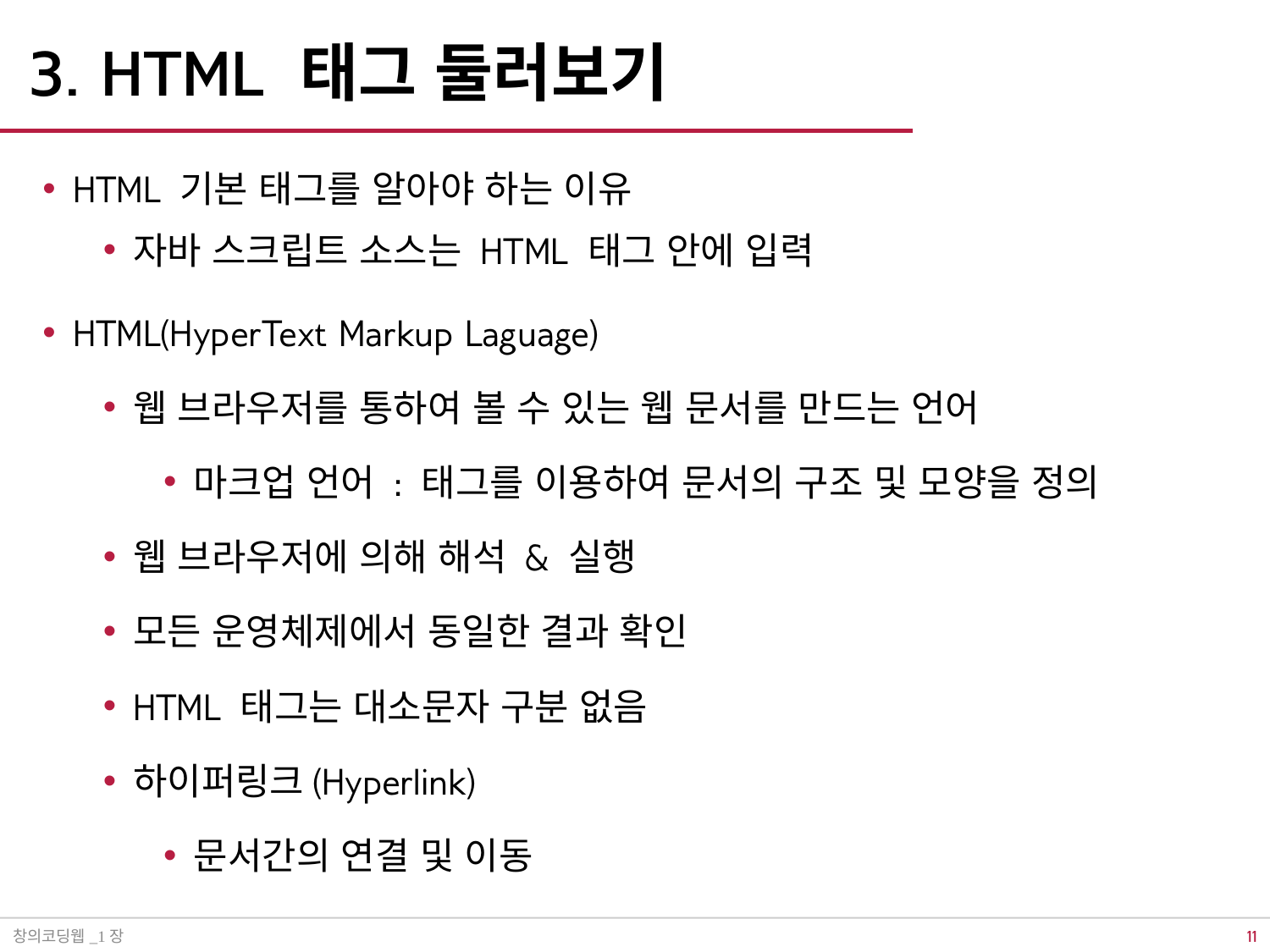

# 3. HTML 태그 둘러보기
HTML 기본 태그를 알아야 하는 이유
자바 스크립트 소스는 HTML 태그 안에 입력
HTML(HyperText Markup Laguage)
웹 브라우저를 통하여 볼 수 있는 웹 문서를 만드는 언어
마크업 언어 : 태그를 이용하여 문서의 구조 및 모양을 정의
웹 브라우저에 의해 해석 & 실행
모든 운영체제에서 동일한 결과 확인
HTML 태그는 대소문자 구분 없음
하이퍼링크(Hyperlink)
문서간의 연결 및 이동

창의코딩웹_1장
11